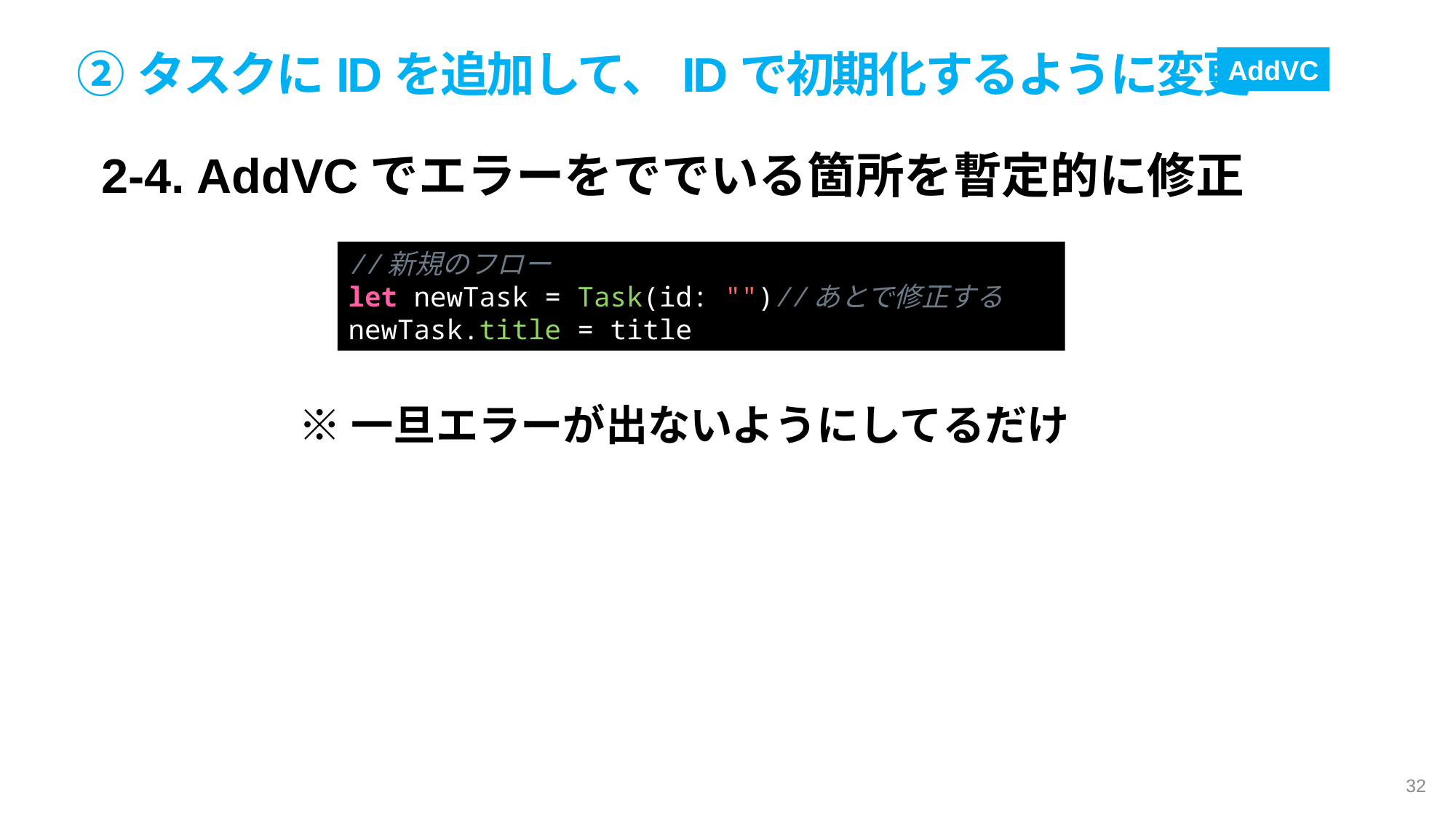

②タスクにIDを追加して、IDで初期化するように変更
AddVC
2-4. AddVCでエラーをででいる箇所を暫定的に修正
//新規のフロー
let newTask = Task(id: "")//あとで修正する
newTask.title = title
※一旦エラーが出ないようにしてるだけ
32